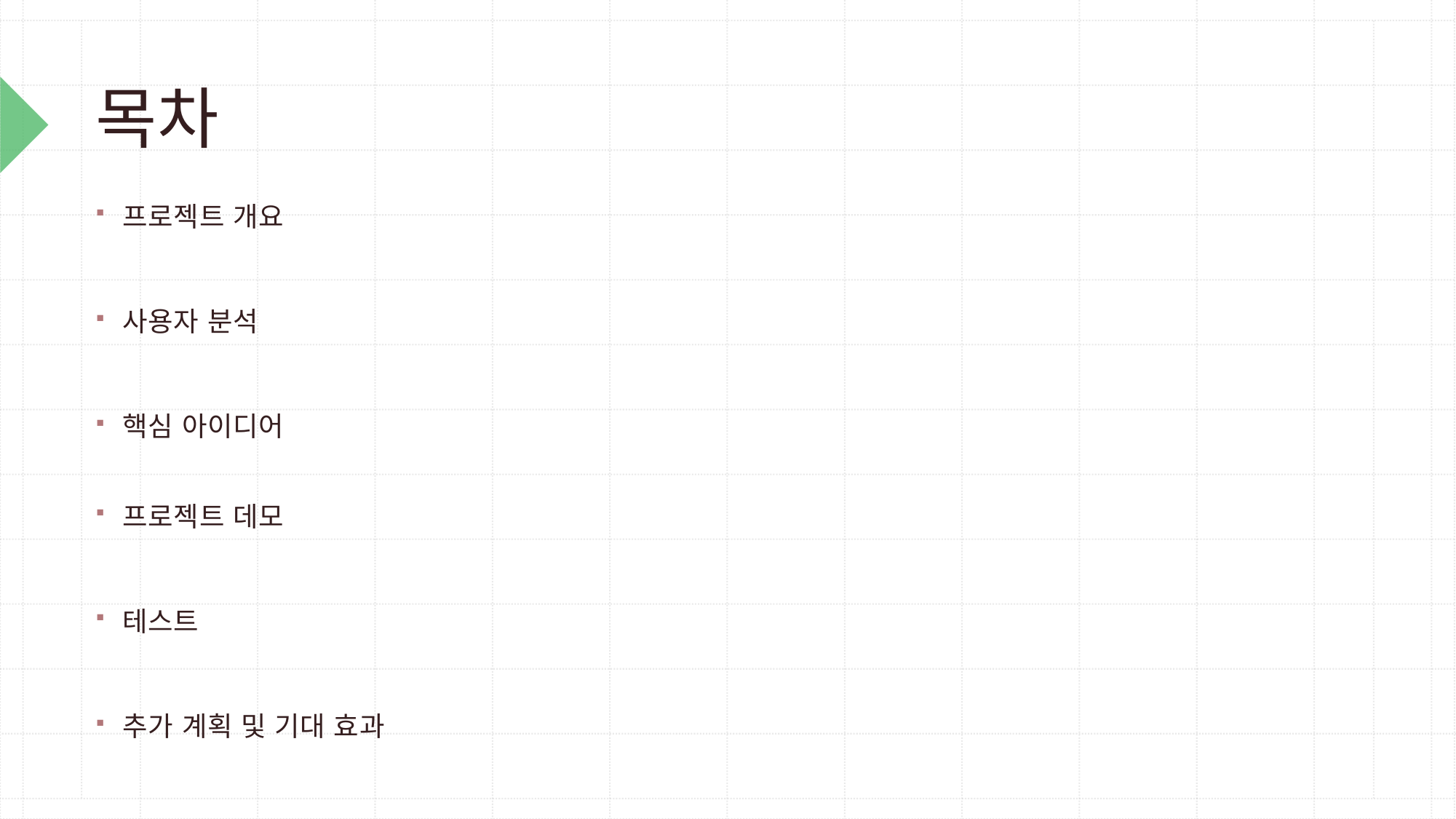

# 목차
프로젝트 개요

사용자 분석

핵심 아이디어
프로젝트 데모

테스트

추가 계획 및 기대 효과